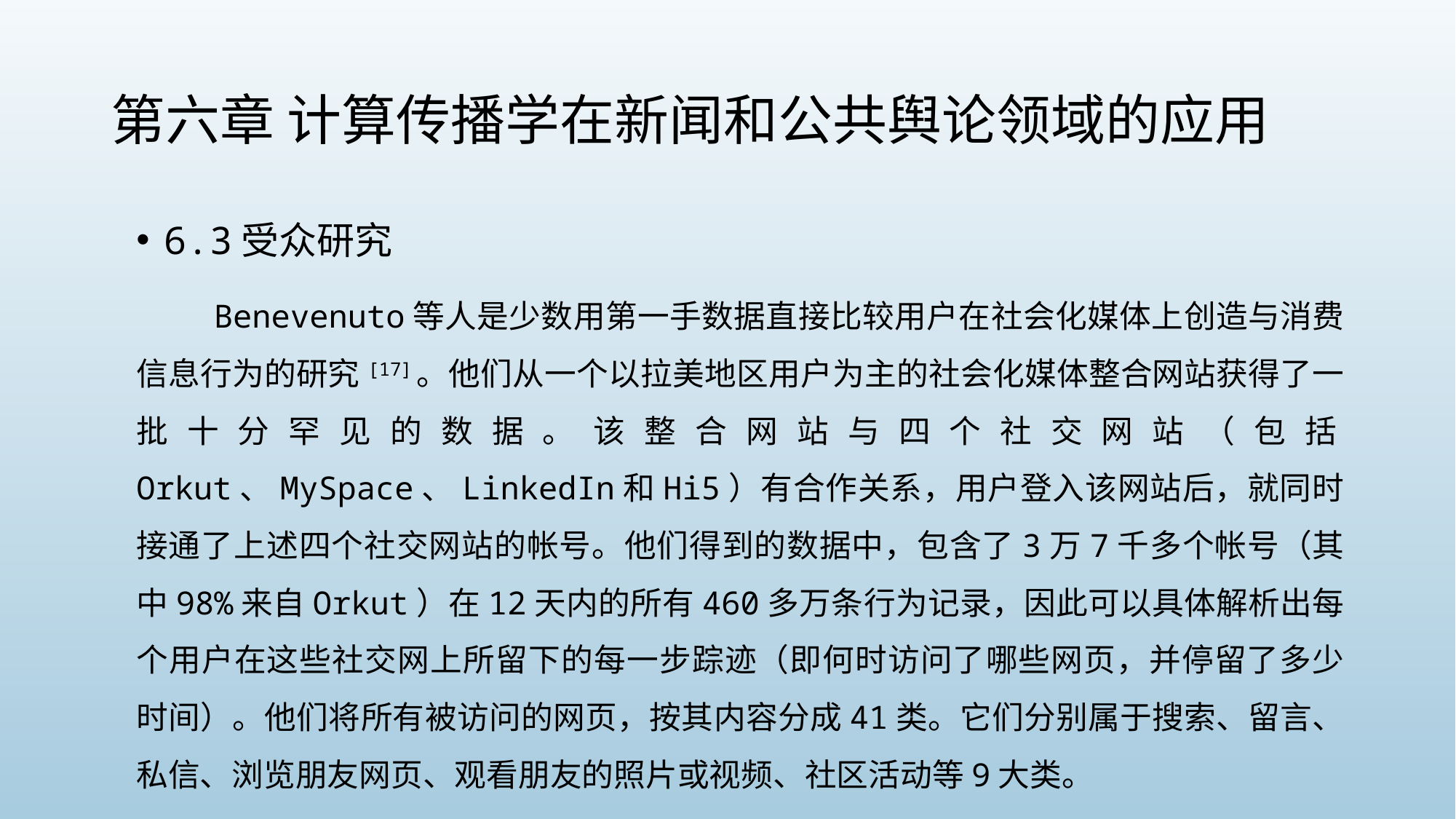

# 第六章 计算传播学在新闻和公共舆论领域的应用
6.3受众研究
    Benevenuto等人是少数用第一手数据直接比较用户在社会化媒体上创造与消费信息行为的研究[17]。他们从一个以拉美地区用户为主的社会化媒体整合网站获得了一批十分罕见的数据。该整合网站与四个社交网站（包括Orkut、MySpace、LinkedIn和Hi5）有合作关系，用户登入该网站后，就同时接通了上述四个社交网站的帐号。他们得到的数据中，包含了3万7千多个帐号（其中98%来自Orkut）在12天内的所有460多万条行为记录，因此可以具体解析出每个用户在这些社交网上所留下的每一步踪迹（即何时访问了哪些网页，并停留了多少时间）。他们将所有被访问的网页，按其内容分成41类。它们分别属于搜索、留言、私信、浏览朋友网页、观看朋友的照片或视频、社区活动等9大类。